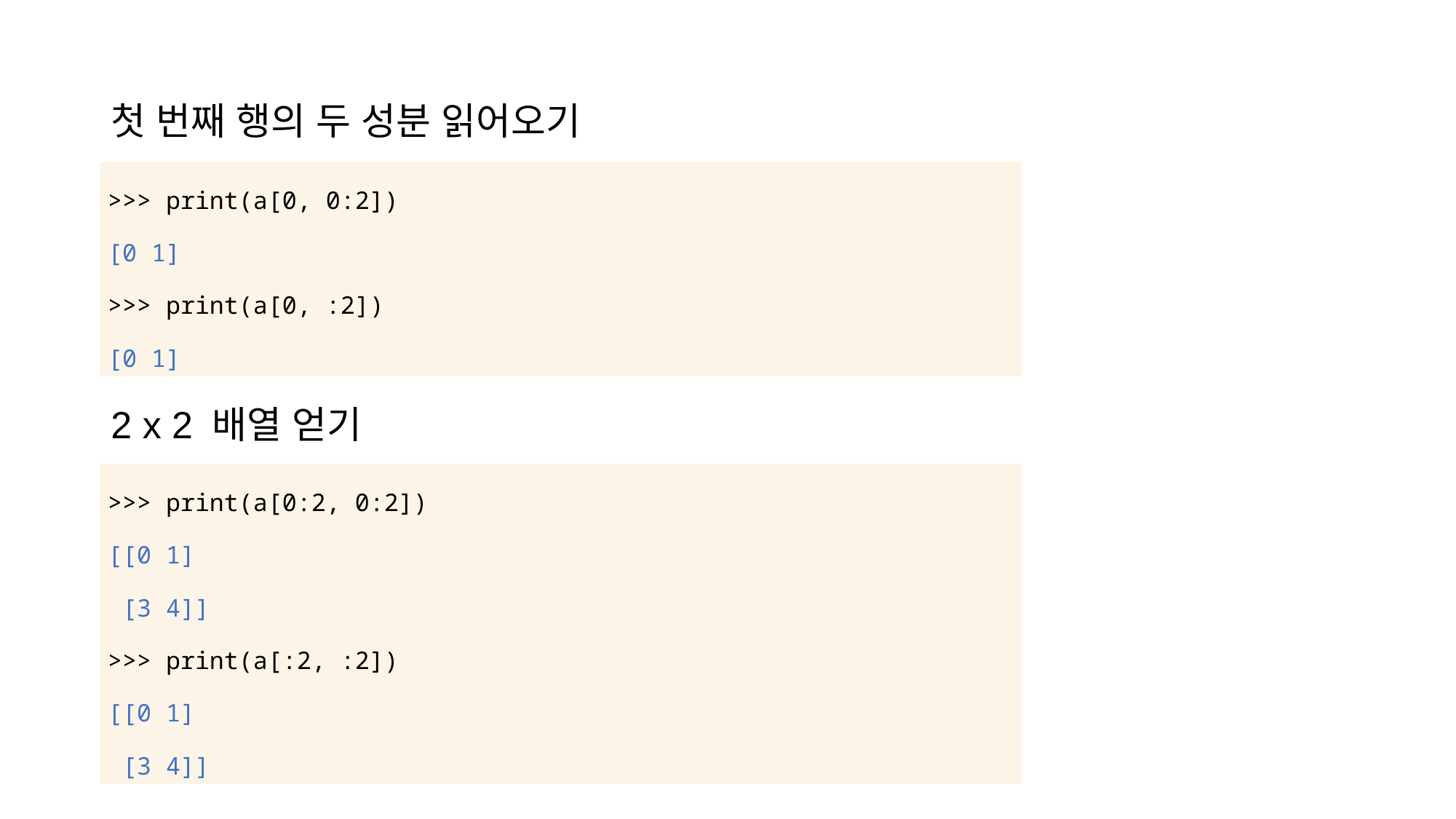

# 첫 번째 행의 두 성분 읽어오기
| >>> print(a[0, 0:2]) [0 1] >>> print(a[0, :2]) [0 1] |
| --- |
2 x 2 배열 얻기
| >>> print(a[0:2, 0:2]) [[0 1] [3 4]] >>> print(a[:2, :2]) [[0 1] [3 4]] |
| --- |